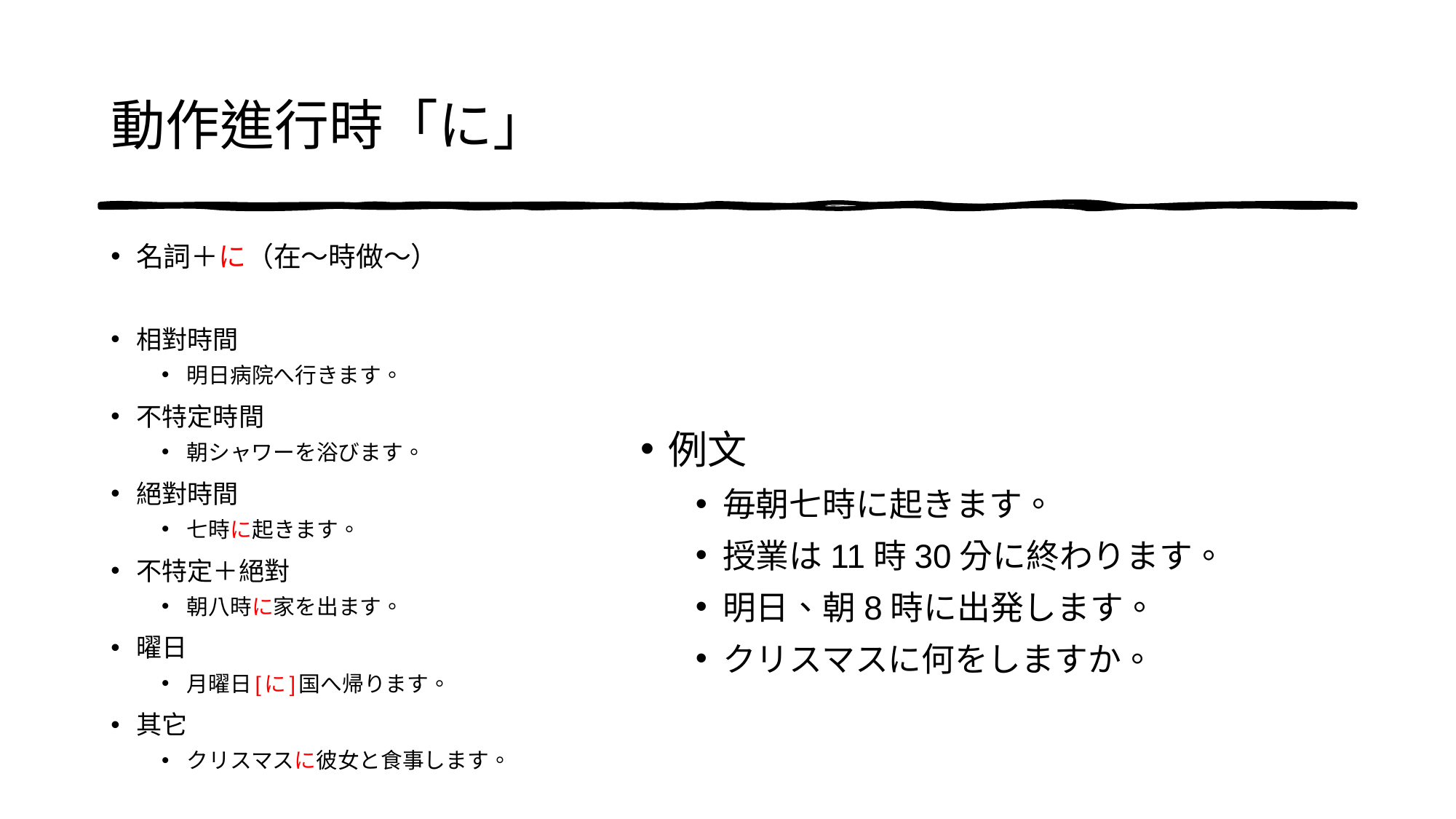

# 動作進行時「に」
名詞＋に（在～時做～）

相對時間
明日病院へ行きます。
不特定時間
朝シャワーを浴びます。
絕對時間
七時に起きます。
不特定＋絕對
朝八時に家を出ます。
曜日
月曜日[に]国へ帰ります。
其它
クリスマスに彼女と食事します。
例文
毎朝七時に起きます。
授業は11時30分に終わります。
明日、朝8時に出発します。
クリスマスに何をしますか。